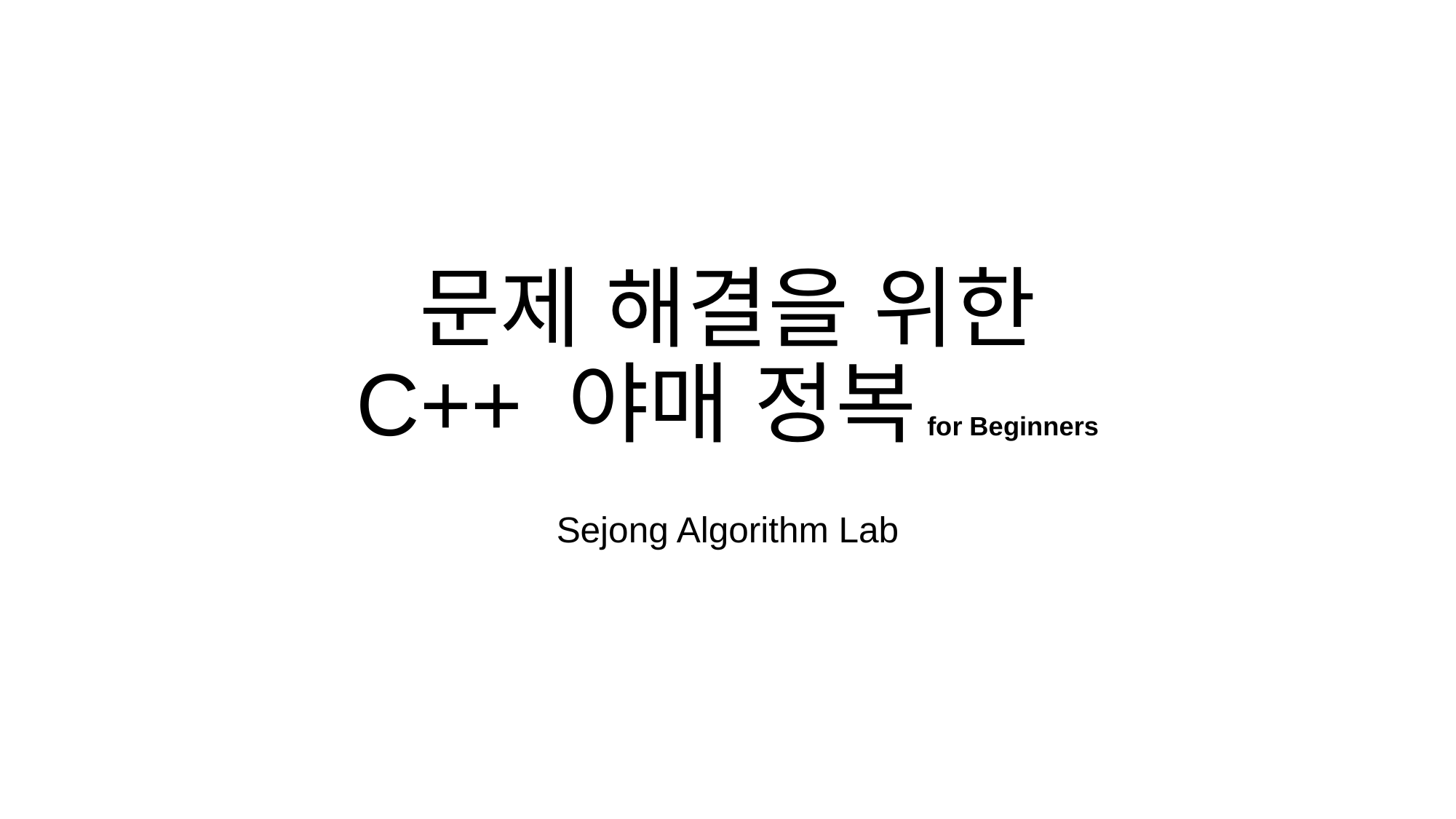

# 문제 해결을 위한 C++ 야매 정복 for Beginners
Sejong Algorithm Lab